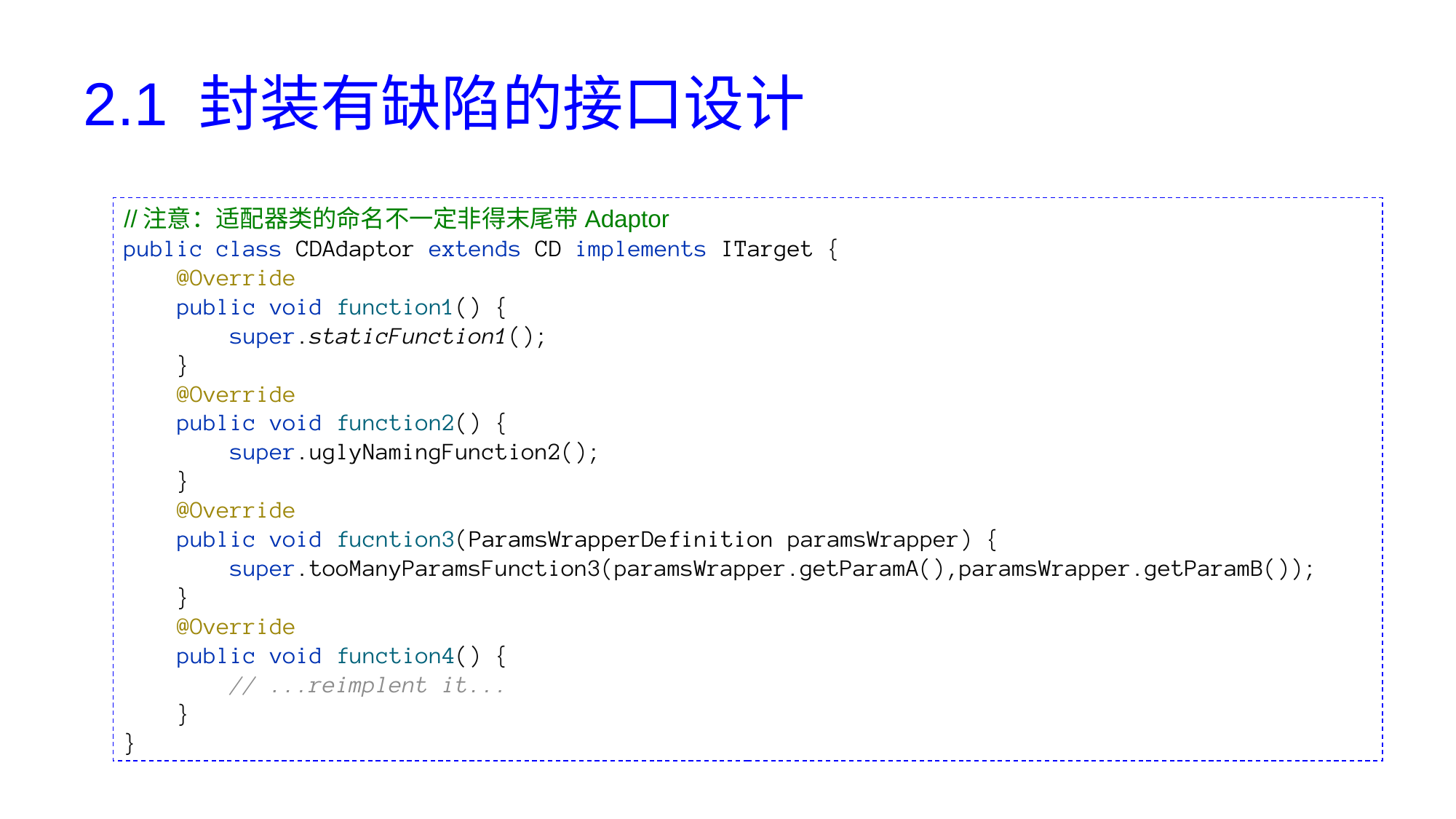

# 2.1 封装有缺陷的接口设计
//注意：适配器类的命名不一定非得末尾带Adaptor
public class CDAdaptor extends CD implements ITarget {
    @Override
    public void function1() {
        super.staticFunction1();
    }
    @Override
    public void function2() {
        super.uglyNamingFunction2();
    }
    @Override
    public void fucntion3(ParamsWrapperDefinition paramsWrapper) {
        super.tooManyParamsFunction3(paramsWrapper.getParamA(),paramsWrapper.getParamB());
    }
    @Override
    public void function4() {
        // ...reimplent it...
    }
}
23